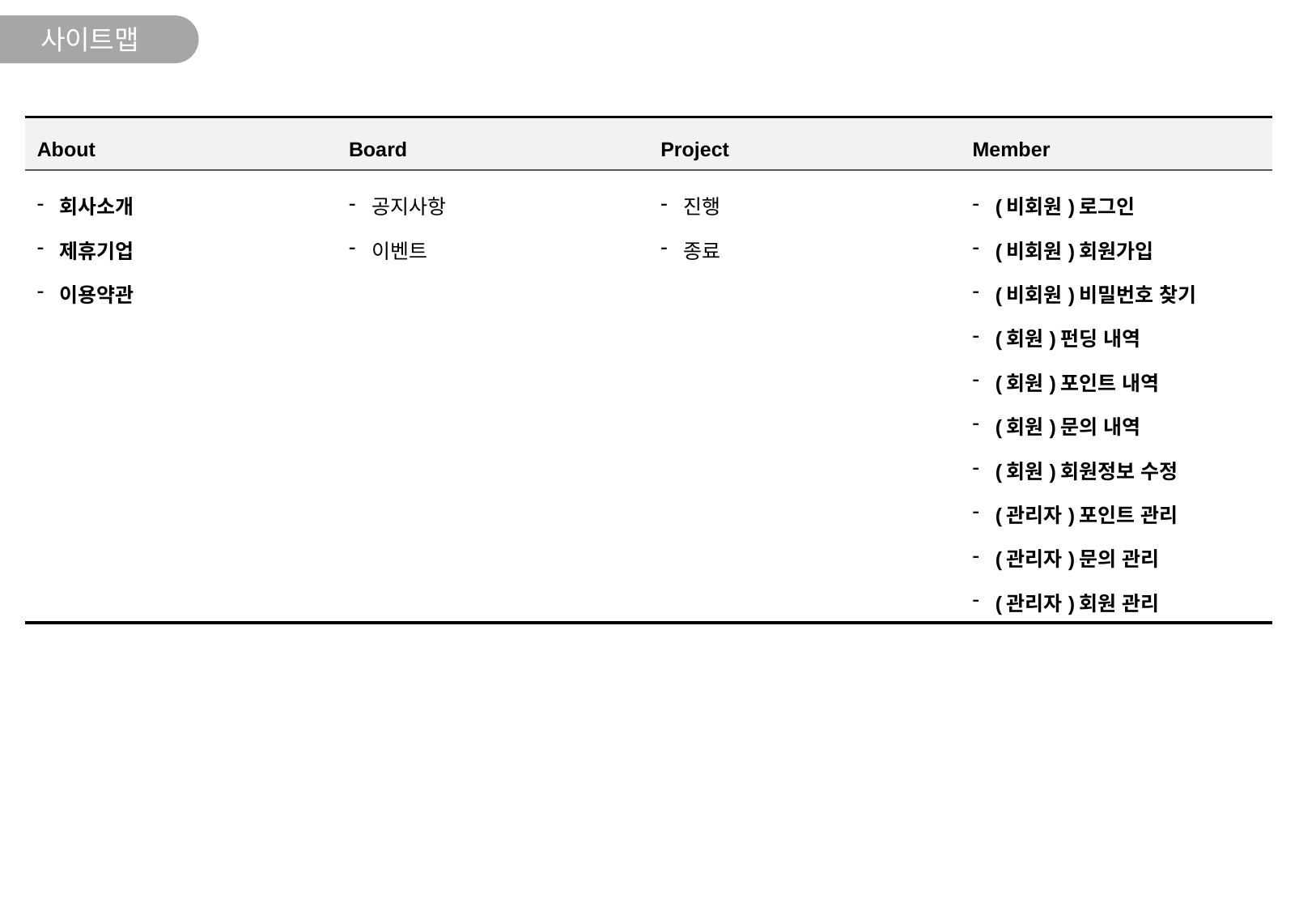

사이트맵
| About | Board | Project | Member |
| --- | --- | --- | --- |
| 회사소개 제휴기업 이용약관 | 공지사항 이벤트 | 진행 종료 | (비회원)로그인 (비회원)회원가입 (비회원)비밀번호 찾기 (회원)펀딩 내역 (회원)포인트 내역 (회원)문의 내역 (회원)회원정보 수정 (관리자)포인트 관리 (관리자)문의 관리 (관리자)회원 관리 |